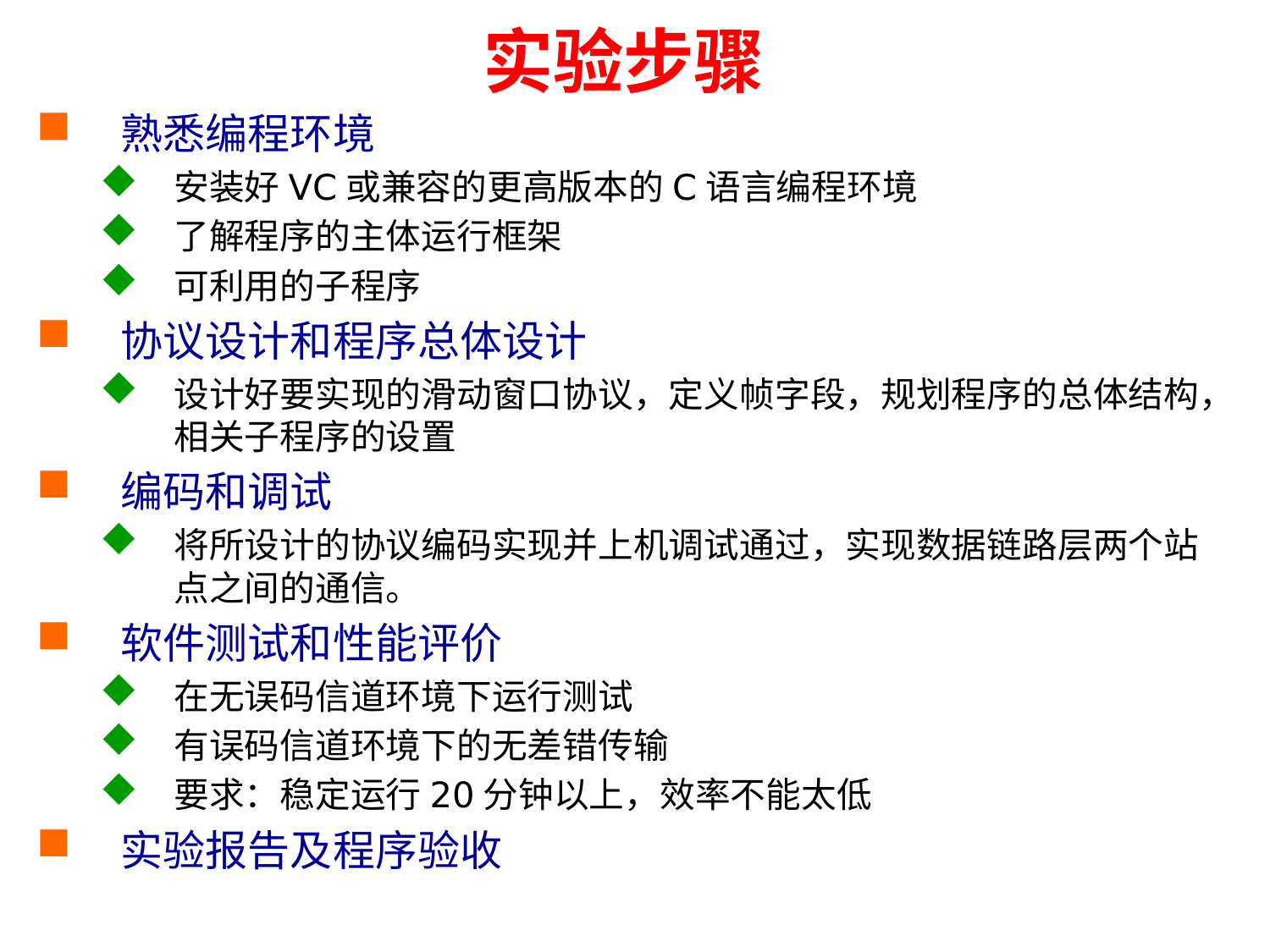

# 实验步骤
熟悉编程环境
安装好VC或兼容的更高版本的C语言编程环境
了解程序的主体运行框架
可利用的子程序
协议设计和程序总体设计
设计好要实现的滑动窗口协议，定义帧字段，规划程序的总体结构，相关子程序的设置
编码和调试
将所设计的协议编码实现并上机调试通过，实现数据链路层两个站点之间的通信。
软件测试和性能评价
在无误码信道环境下运行测试
有误码信道环境下的无差错传输
要求：稳定运行20分钟以上，效率不能太低
实验报告及程序验收